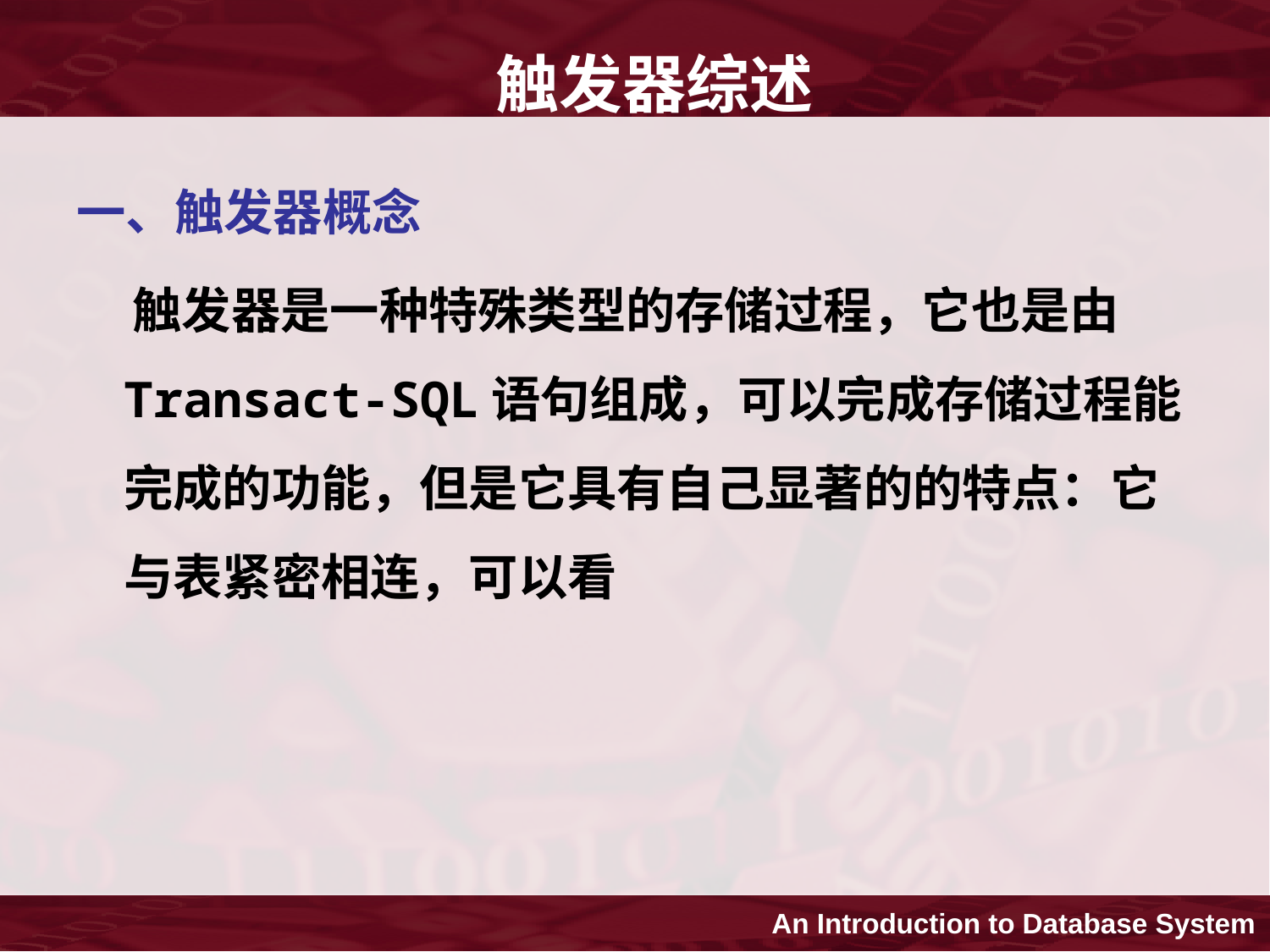

# 触发器综述
一、触发器概念
    触发器是一种特殊类型的存储过程，它也是由Transact-SQL语句组成，可以完成存储过程能完成的功能，但是它具有自己显著的的特点：它与表紧密相连，可以看